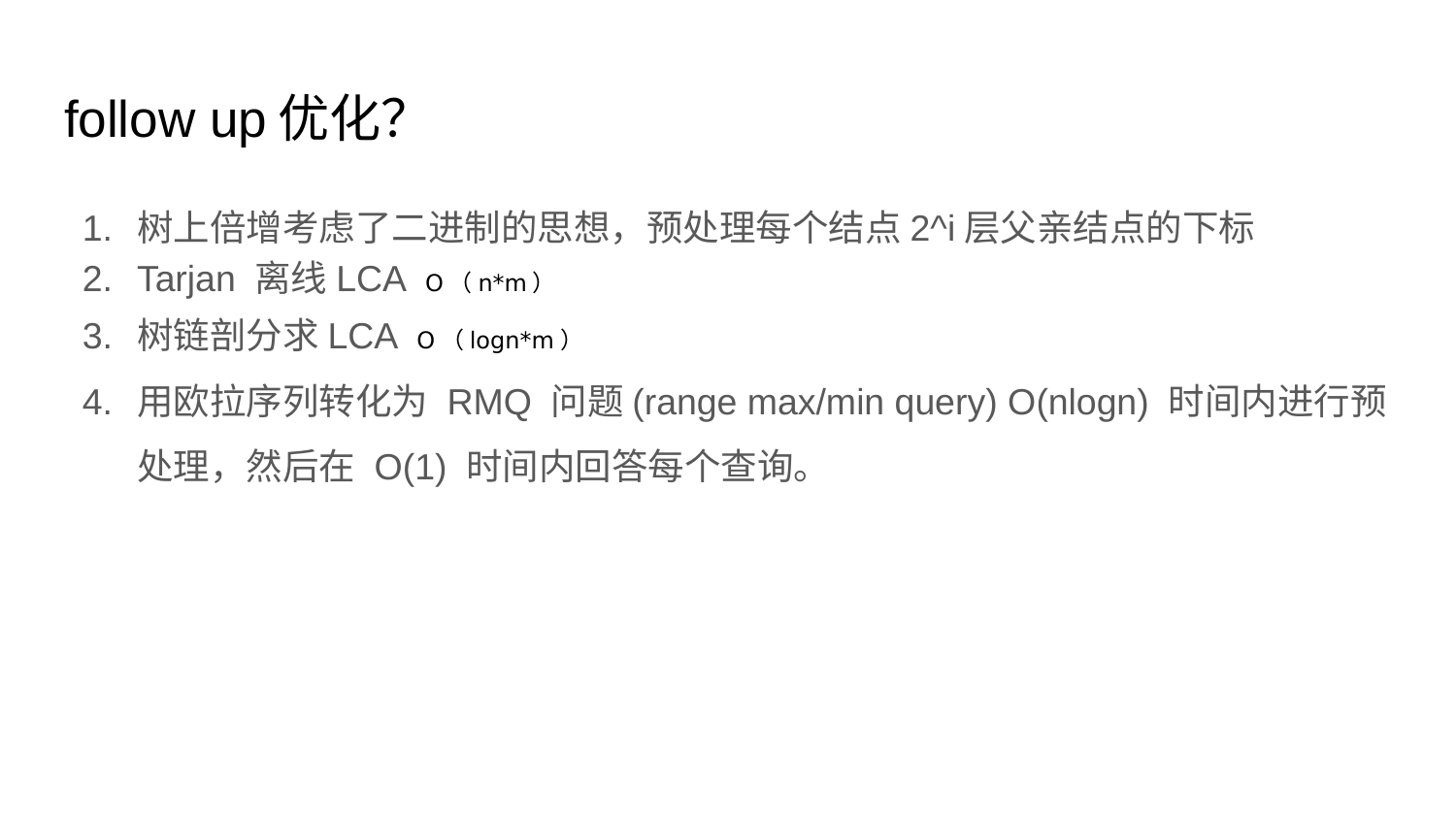

# follow up优化？
树上倍增考虑了二进制的思想，预处理每个结点2^i层父亲结点的下标
Tarjan 离线LCA  O（n*m）
树链剖分求LCA  O（logn*m）
用欧拉序列转化为 RMQ 问题(range max/min query) O(nlogn) 时间内进行预处理，然后在 O(1) 时间内回答每个查询。